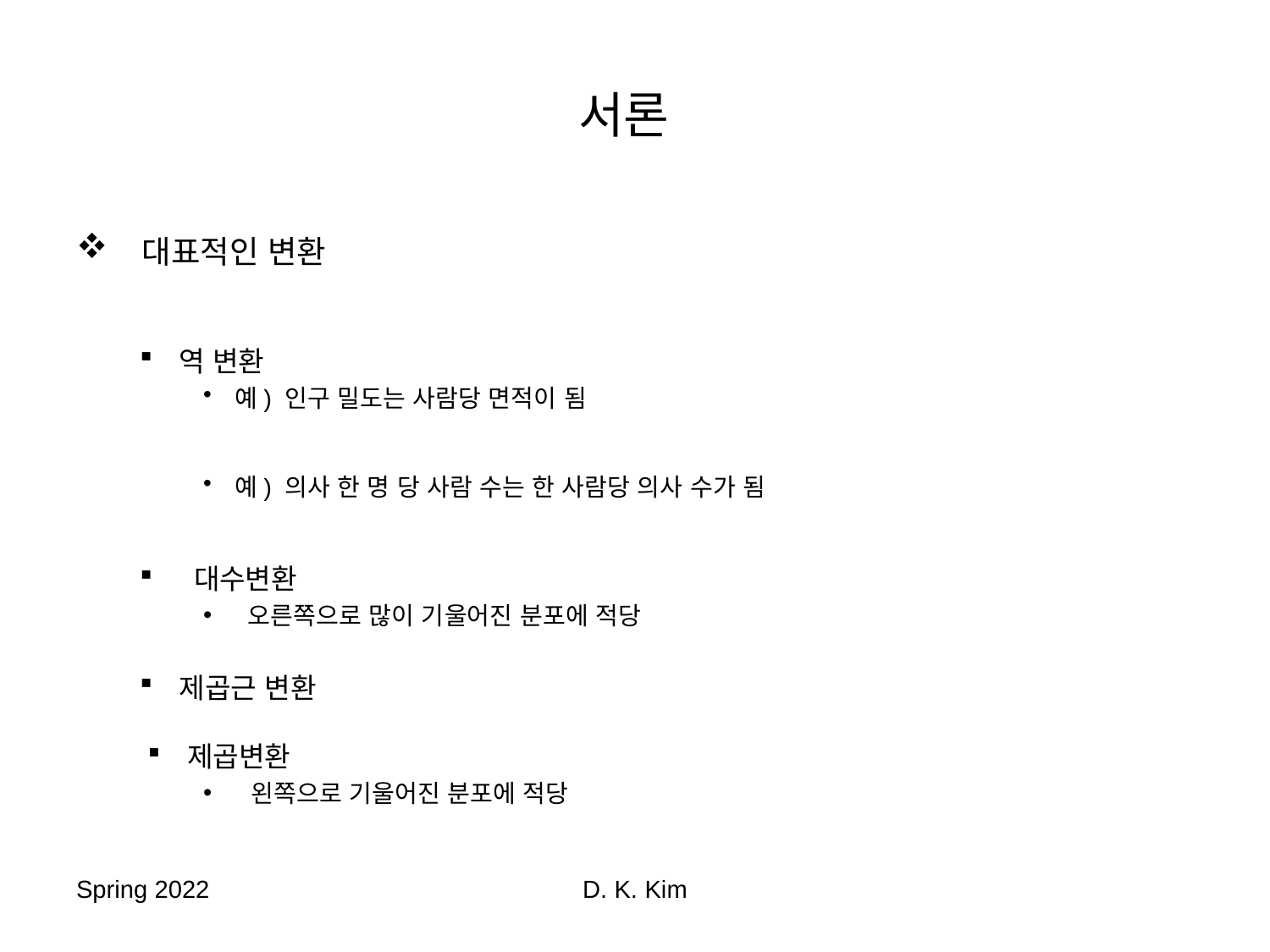

# 서론
 대표적인 변환

역 변환
예) 인구 밀도는 사람당 면적이 됨

예) 의사 한 명 당 사람 수는 한 사람당 의사 수가 됨

 대수변환
 오른쪽으로 많이 기울어진 분포에 적당

제곱근 변환

제곱변환
왼쪽으로 기울어진 분포에 적당
Spring 2022
D. K. Kim